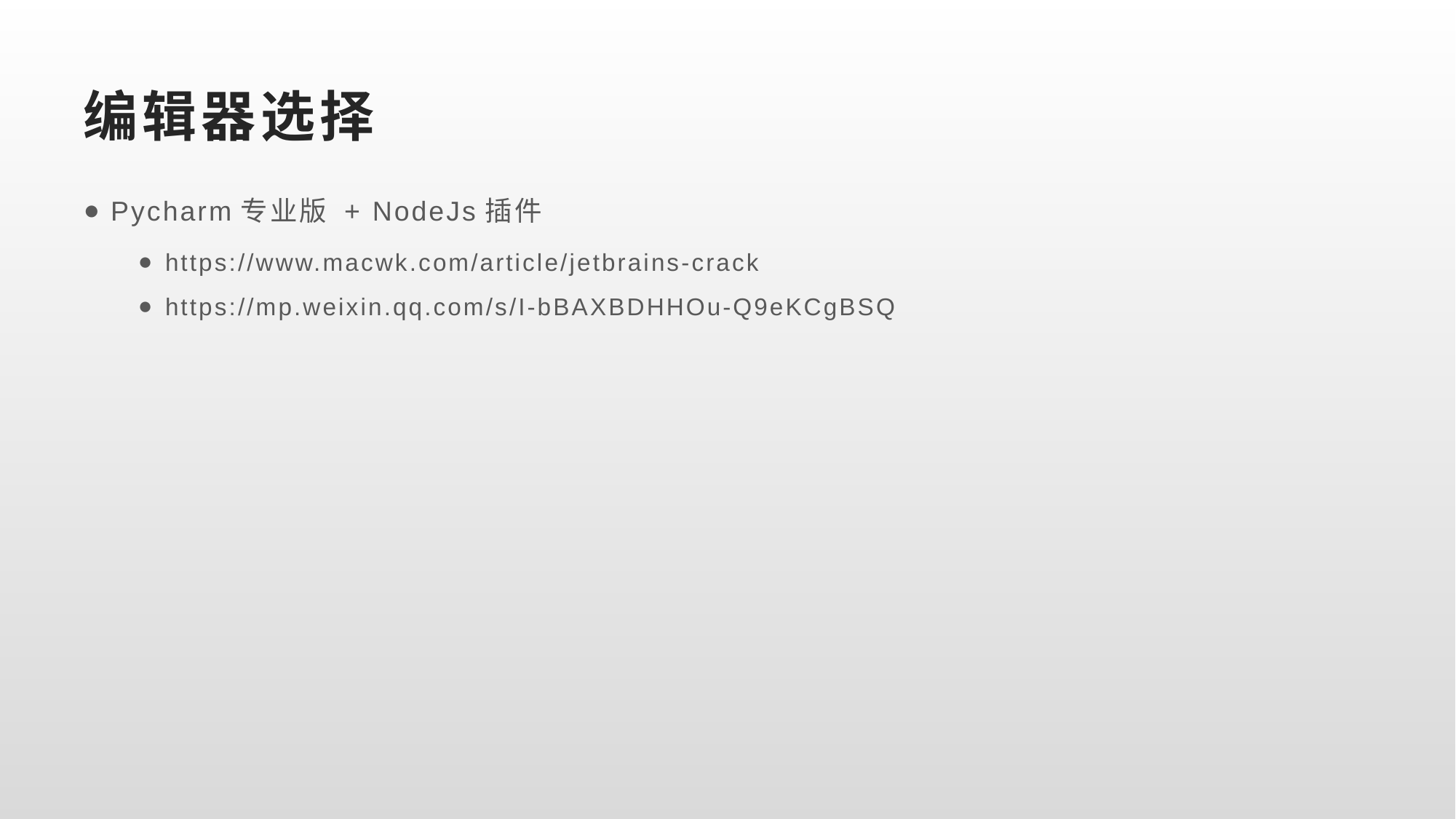

# 编辑器选择
Pycharm专业版 + NodeJs插件
https://www.macwk.com/article/jetbrains-crack
https://mp.weixin.qq.com/s/I-bBAXBDHHOu-Q9eKCgBSQ